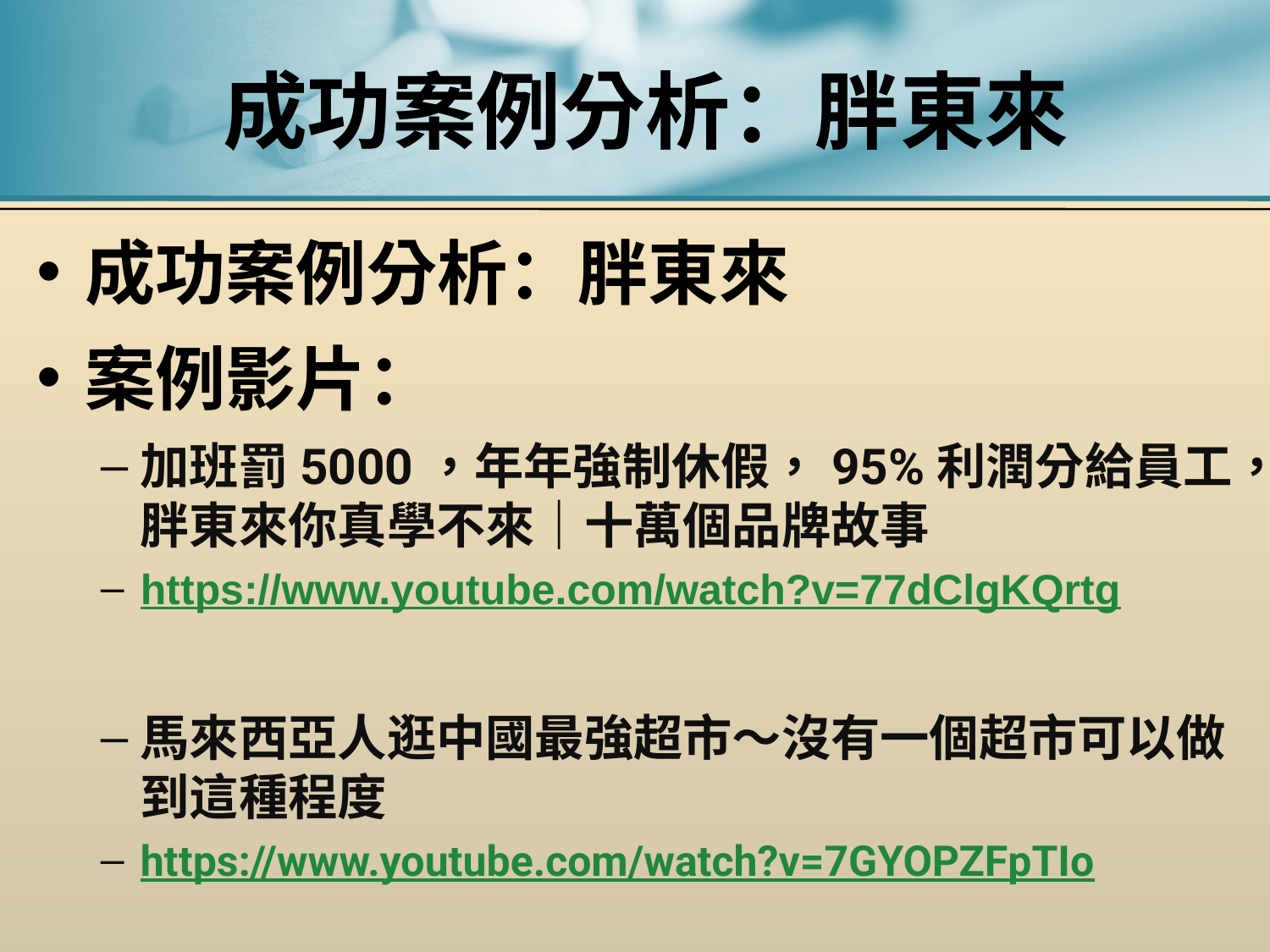

# 成功案例分析：胖東來
成功案例分析：胖東來
案例影片：
加班罰5000，年年強制休假，95%利潤分給員工，胖東來你真學不來｜十萬個品牌故事
https://www.youtube.com/watch?v=77dClgKQrtg

馬來西亞人逛中國最強超市～沒有一個超市可以做到這種程度
https://www.youtube.com/watch?v=7GYOPZFpTIo